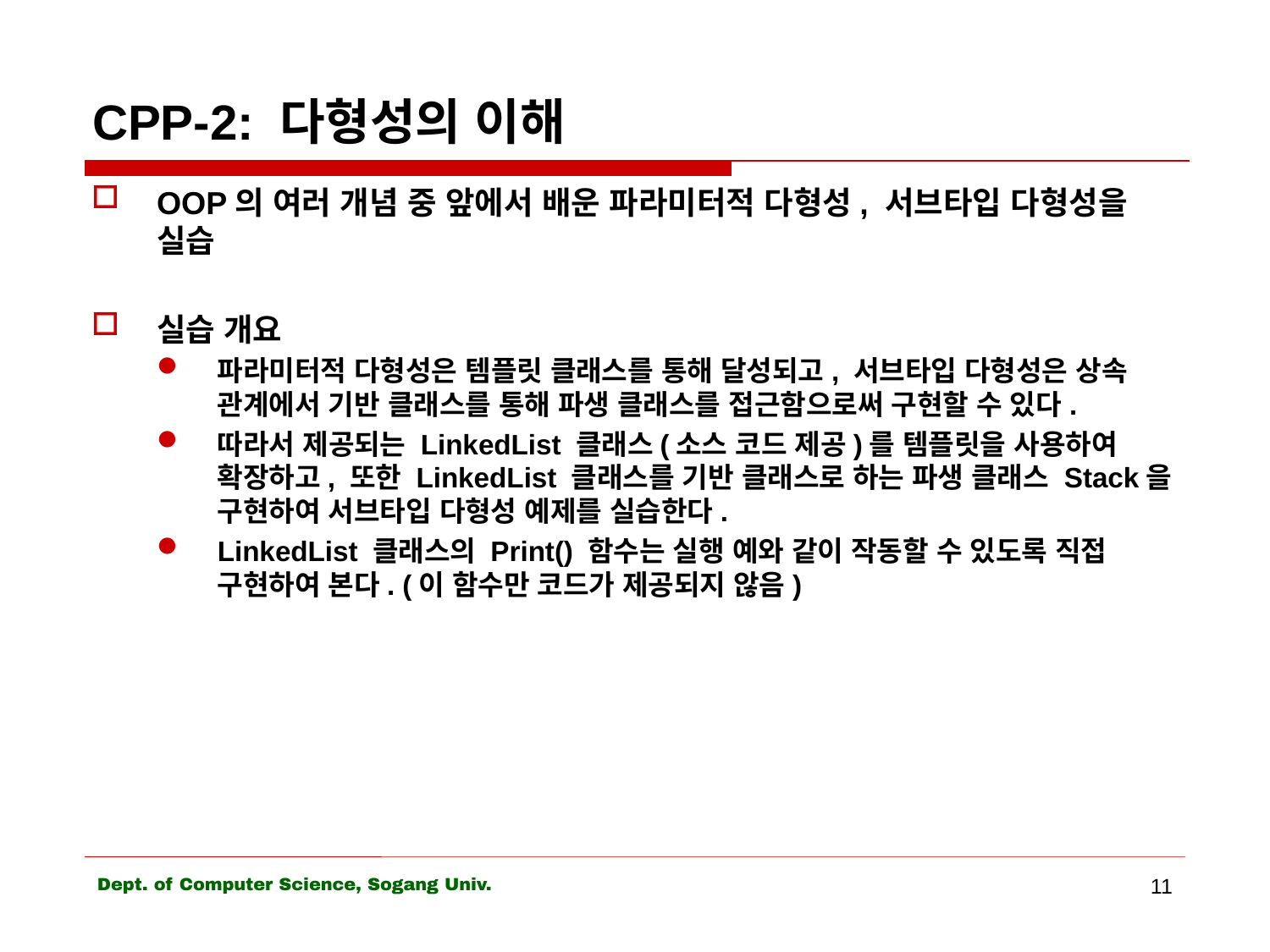

# CPP-2: 다형성의 이해
OOP의 여러 개념 중 앞에서 배운 파라미터적 다형성, 서브타입 다형성을 실습

실습 개요
파라미터적 다형성은 템플릿 클래스를 통해 달성되고, 서브타입 다형성은 상속 관계에서 기반 클래스를 통해 파생 클래스를 접근함으로써 구현할 수 있다.
따라서 제공되는 LinkedList 클래스(소스 코드 제공)를 템플릿을 사용하여 확장하고, 또한 LinkedList 클래스를 기반 클래스로 하는 파생 클래스 Stack을 구현하여 서브타입 다형성 예제를 실습한다.
LinkedList 클래스의 Print() 함수는 실행 예와 같이 작동할 수 있도록 직접 구현하여 본다. (이 함수만 코드가 제공되지 않음)
Dept. of Computer Science, Sogang Univ.
11